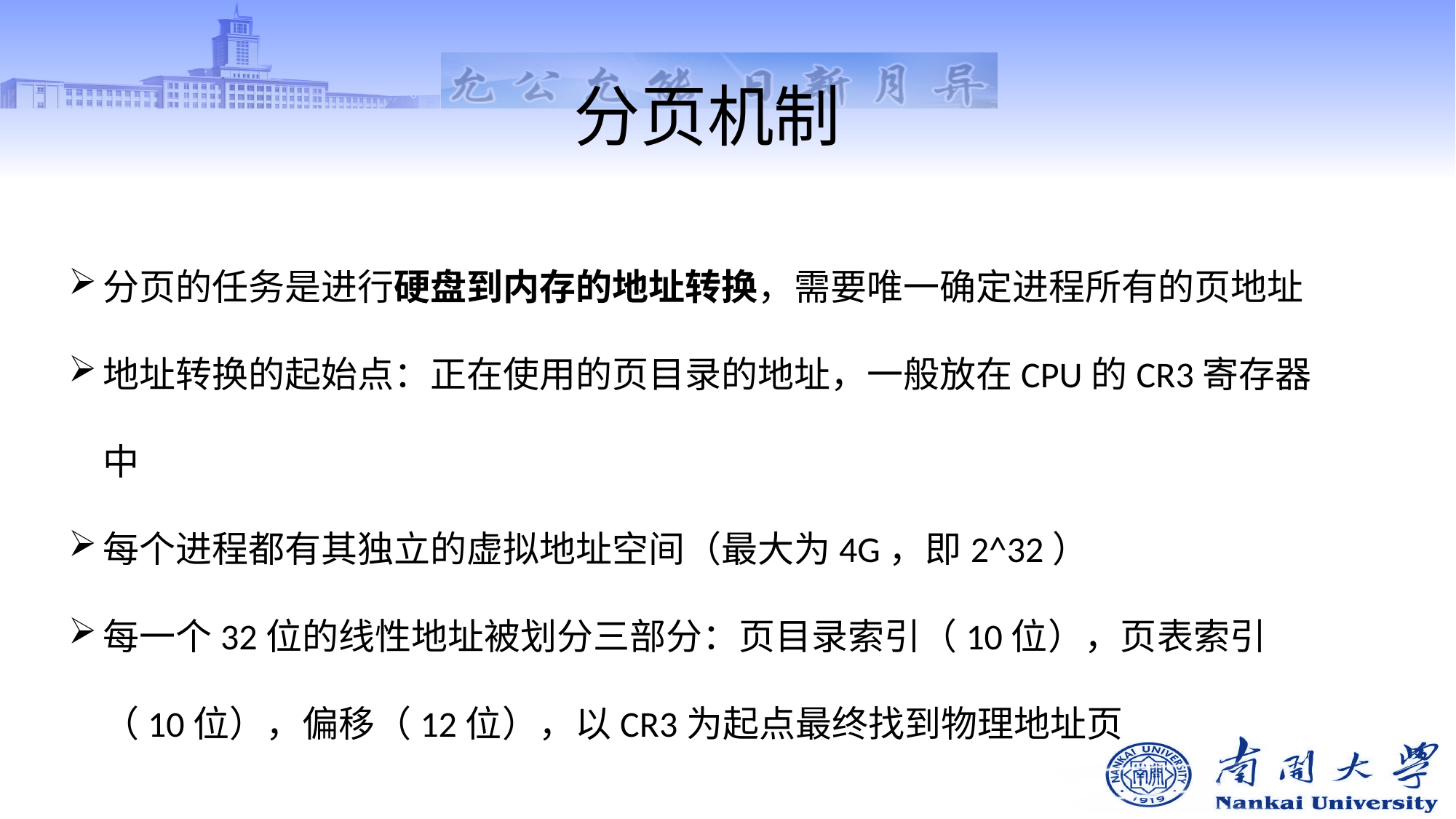

# 分页机制
分页的任务是进行硬盘到内存的地址转换，需要唯一确定进程所有的页地址
地址转换的起始点：正在使用的页目录的地址，一般放在CPU的CR3寄存器中
每个进程都有其独立的虚拟地址空间（最大为4G，即2^32）
每一个32位的线性地址被划分三部分：页目录索引（10位），页表索引（10位），偏移（12位），以CR3为起点最终找到物理地址页